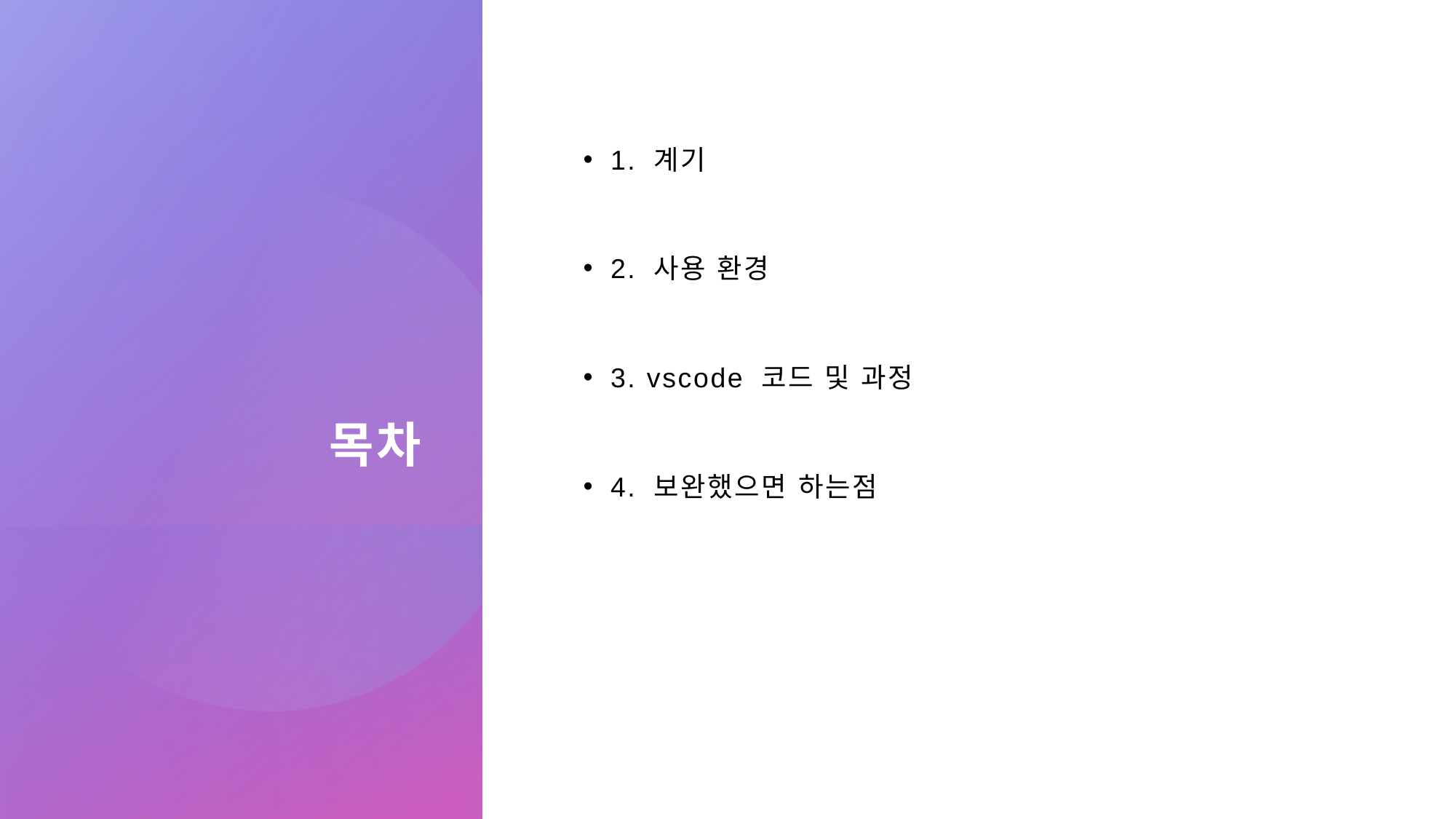

# 목차
1. 계기

2. 사용 환경

3. vscode 코드 및 과정

4. 보완했으면 하는점